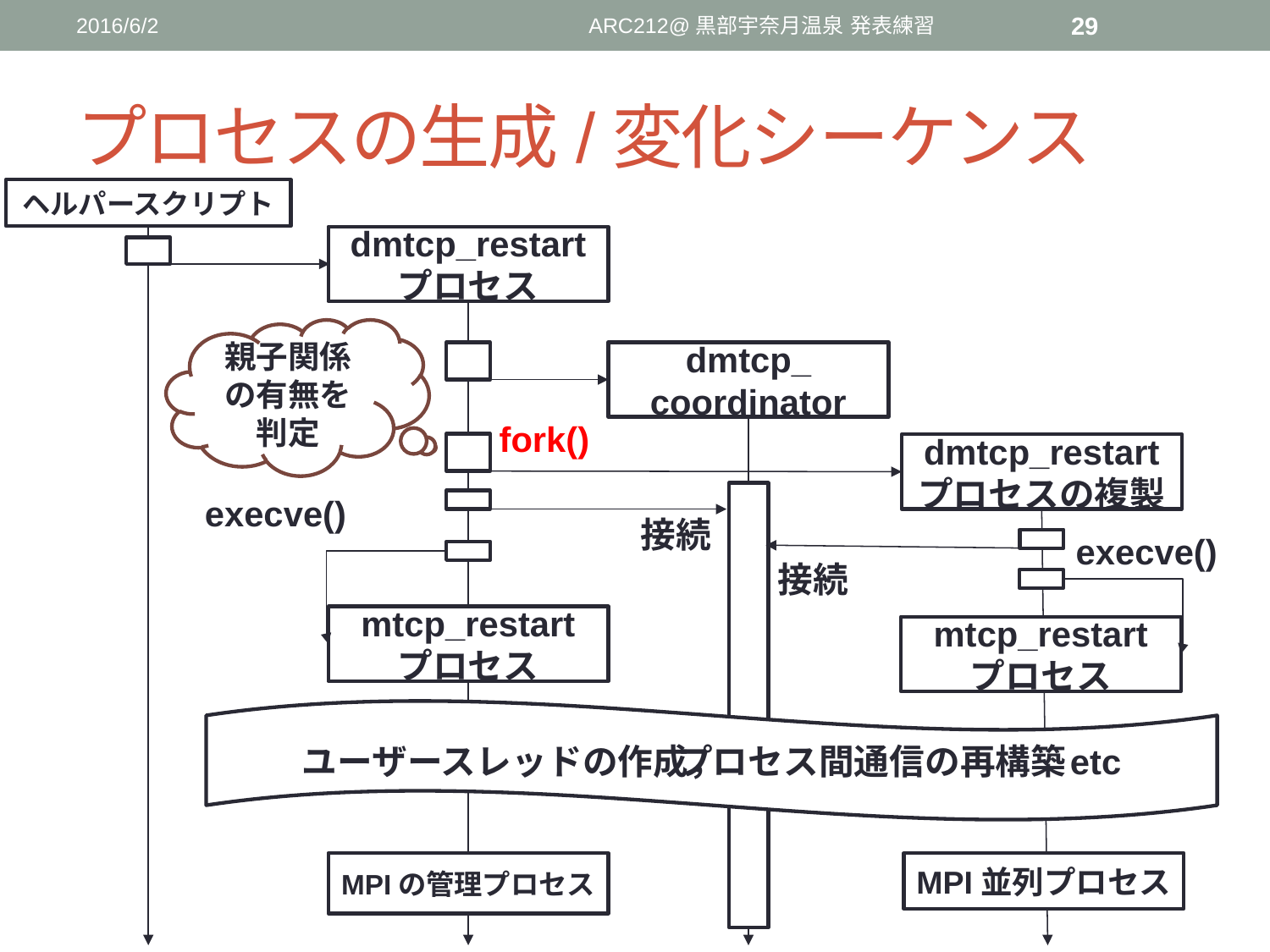

2016/6/2
ARC212@黒部宇奈月温泉 発表練習
29
# プロセスの生成/変化シーケンス
ヘルパースクリプト
dmtcp_restart
プロセス

親子関係の有無を判定

dmtcp_
coordinator
fork()

dmtcp_restart
プロセスの複製

execve()

接続
execve()

接続

mtcp_restart
プロセス
mtcp_restart
プロセス
ユーザースレッドの作成，                                          etc
プロセス間通信の再構築
MPIの管理プロセス
MPI並列プロセス